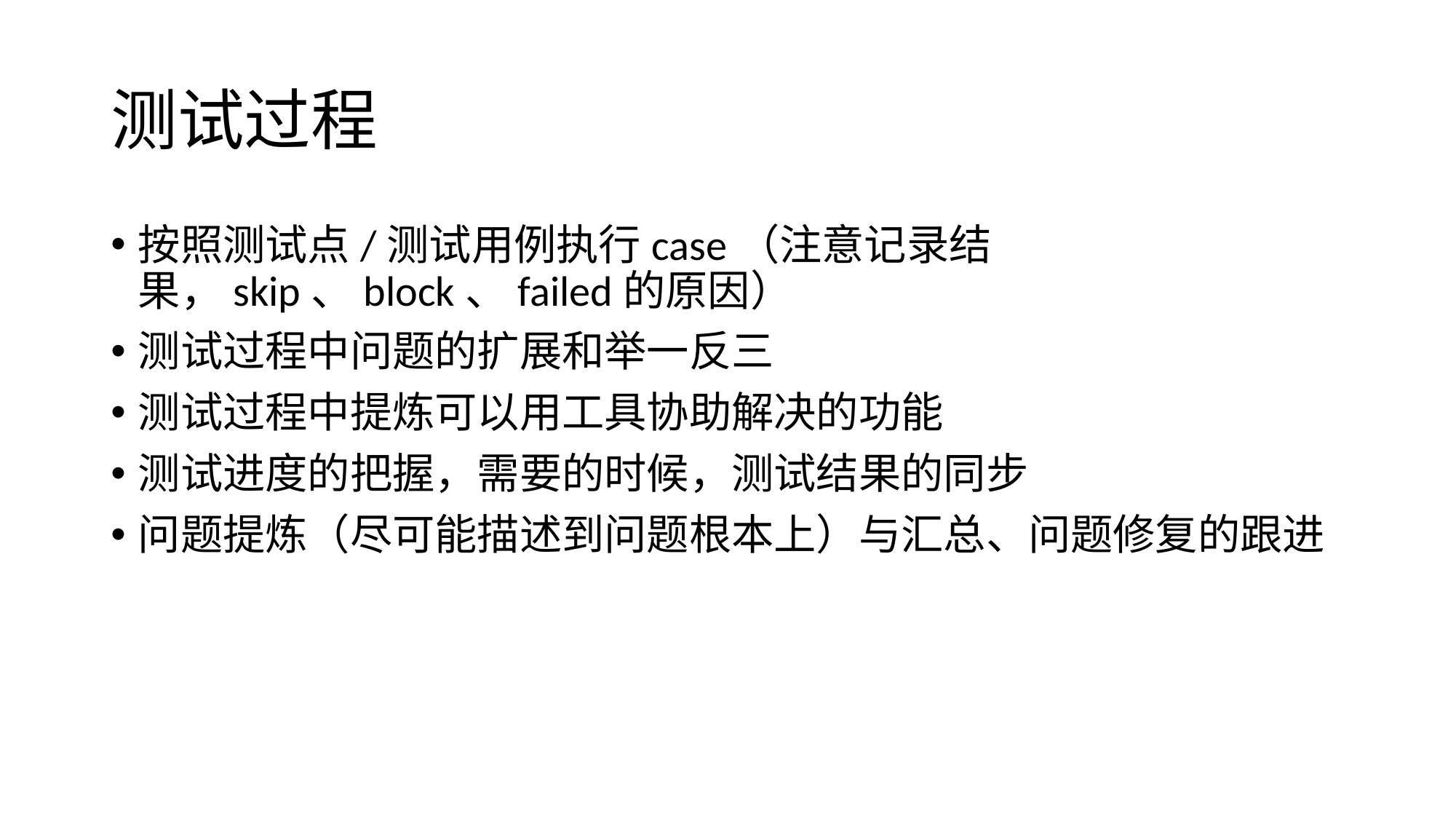

# 测试过程
按照测试点/测试用例执行case（注意记录结果，skip、block、failed的原因）
测试过程中问题的扩展和举一反三
测试过程中提炼可以用工具协助解决的功能
测试进度的把握，需要的时候，测试结果的同步
问题提炼（尽可能描述到问题根本上）与汇总、问题修复的跟进